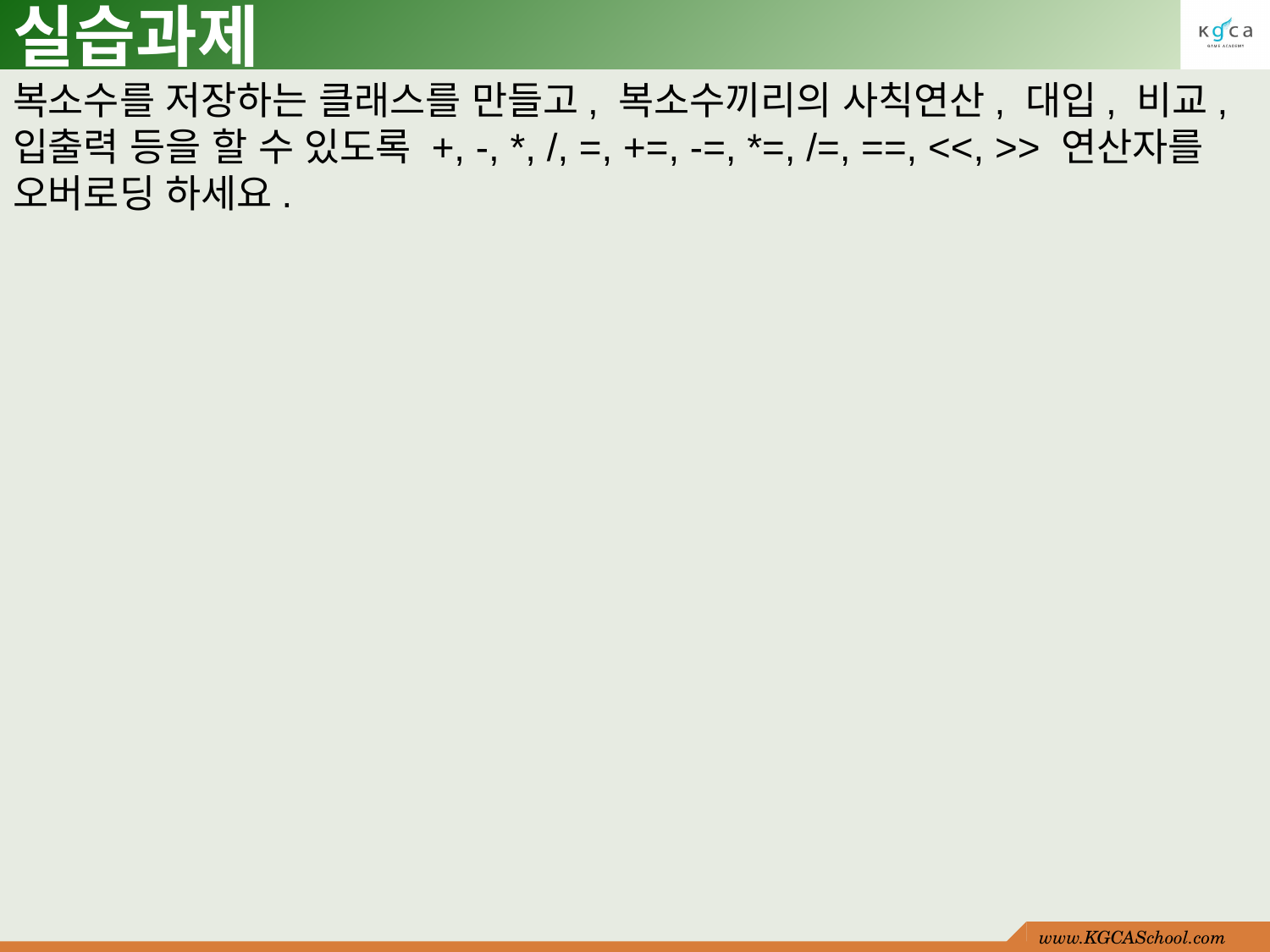

# 실습과제
복소수를 저장하는 클래스를 만들고, 복소수끼리의 사칙연산, 대입, 비교, 입출력 등을 할 수 있도록 +, -, *, /, =, +=, -=, *=, /=, ==, <<, >> 연산자를 오버로딩 하세요.